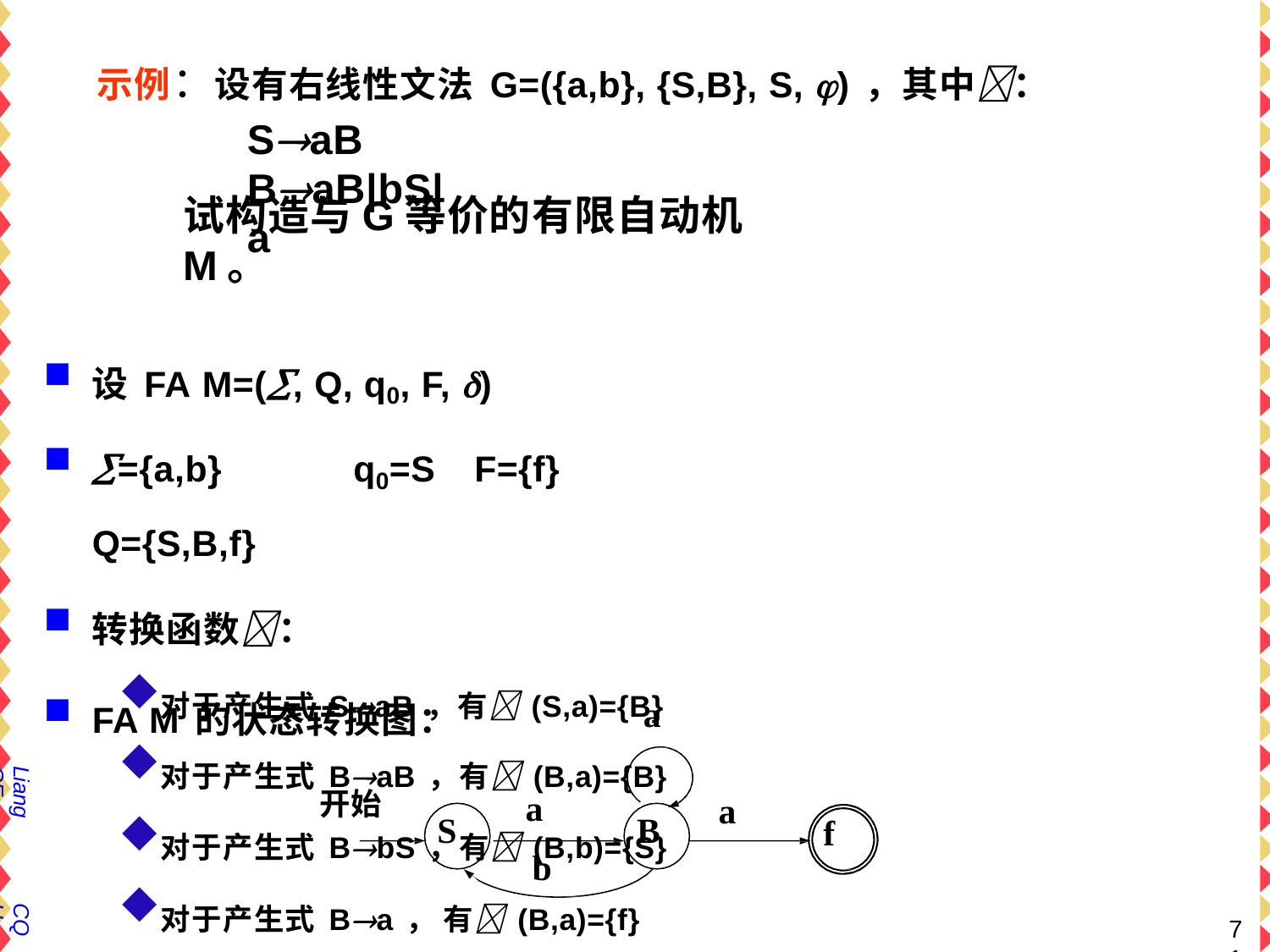

# 示例：设有右线性文法G=({a,b}, {S,B}, S, ϕ)，其中ϕ：
S→aB  B→aB|bS|a
试构造与G等价的有限自动机M。

设FA M=(∑, Q, q0, F, δ)
∑={a,b}	q0=S	F={f}	Q={S,B,f}
转换函数δ：
对于产生式S→aB，有δ(S,a)={B}
对于产生式B→aB，有δ(B,a)={B}
对于产生式B→bS，有δ(B,b)={S}
对于产生式B→a， 有δ(B,a)={f}
FA M的状态转换图：
a

Liang GE
a  b
开始
a

S
B
f

CQU
71